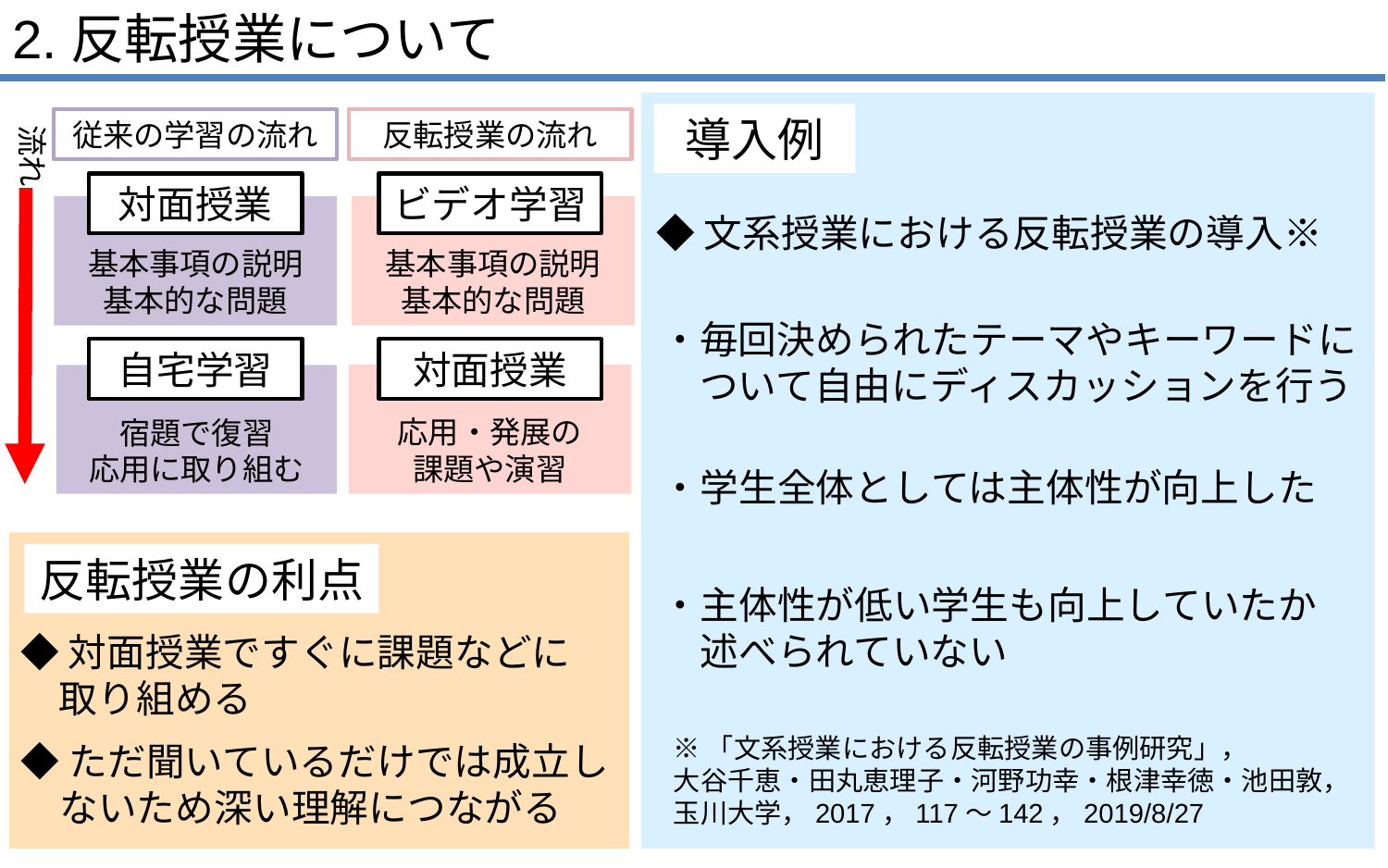

2.反転授業について

導入例
従来の学習の流れ
反転授業の流れ
対面授業
ビデオ学習

基本事項の説明
基本的な問題

基本事項の説明
基本的な問題
自宅学習
対面授業

応用・発展の
課題や演習

宿題で復習
応用に取り組む
流れ
◆文系授業における反転授業の導入※
・毎回決められたテーマやキーワードに
　ついて自由にディスカッションを行う
・学生全体としては主体性が向上した

反転授業の利点
・主体性が低い学生も向上していたか
　述べられていない
◆対面授業ですぐに課題などに
　取り組める
※「文系授業における反転授業の事例研究」，
大谷千恵・田丸恵理子・河野功幸・根津幸徳・池田敦，
玉川大学，2017，117〜142，2019/8/27
◆ただ聞いているだけでは成立し
　ないため深い理解につながる